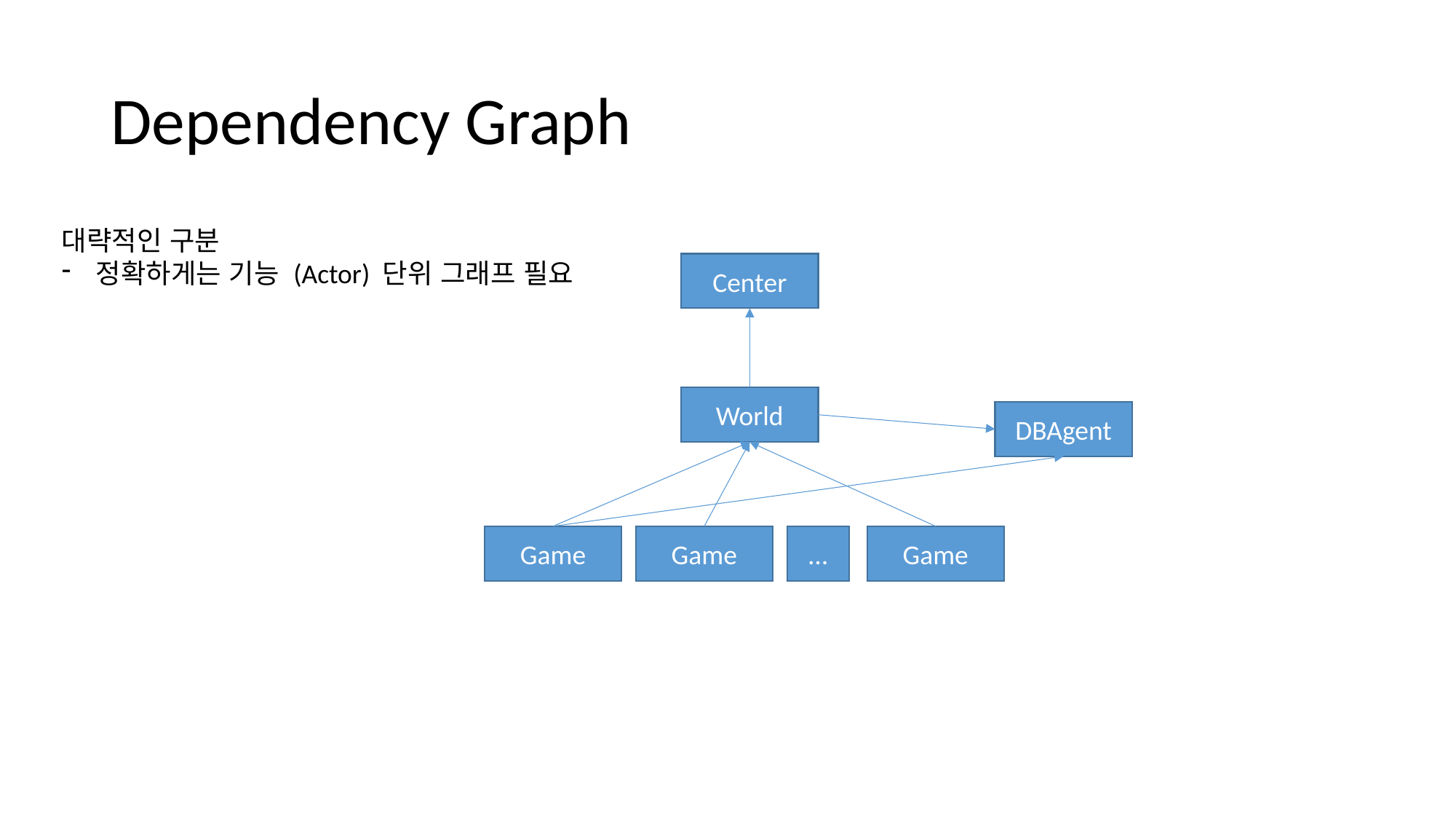

# Dependency Graph
대략적인 구분
정확하게는 기능 (Actor) 단위 그래프 필요
Center
World
DBAgent
Game
Game
…
Game